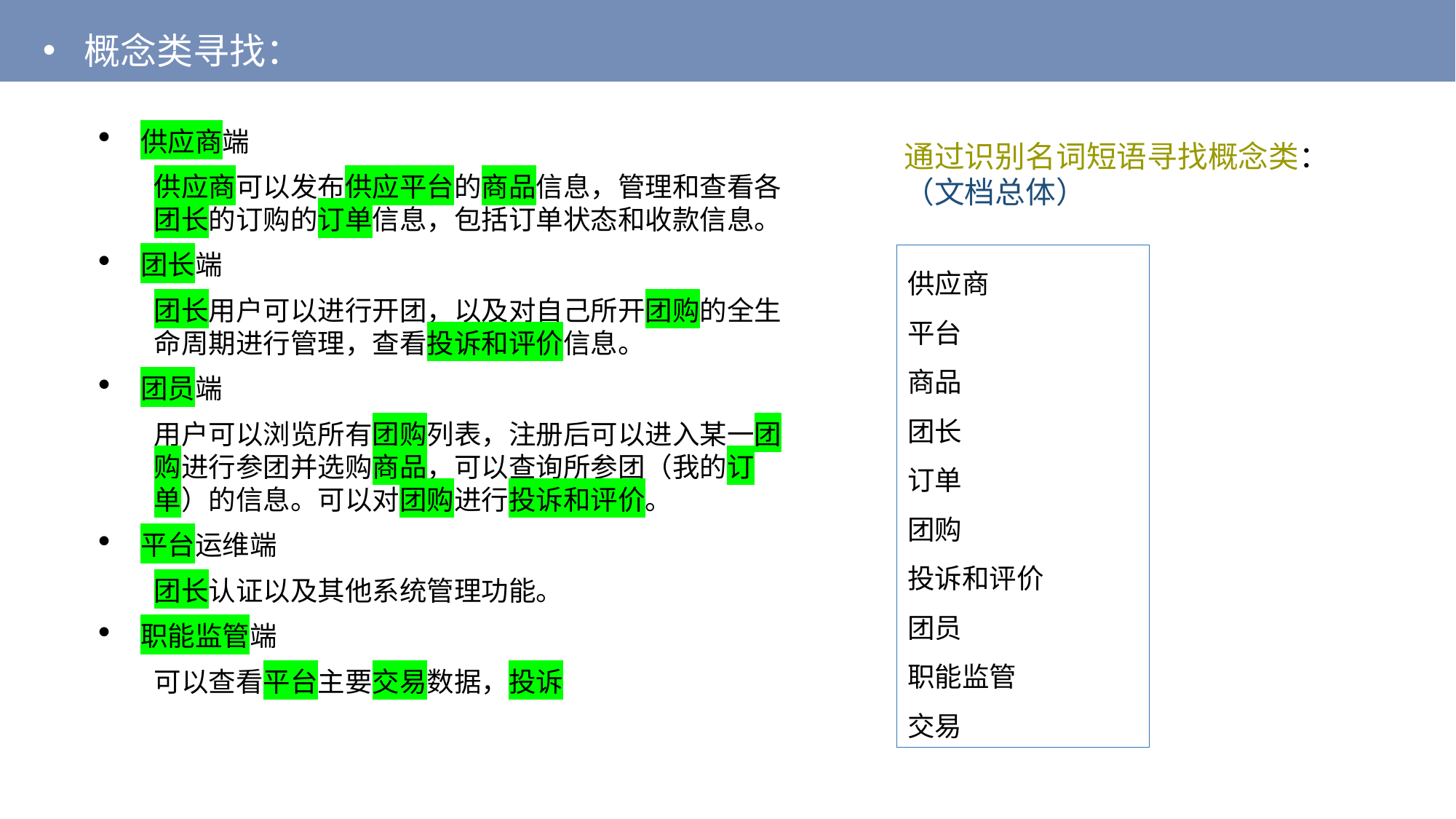

概念类寻找：
供应商端
供应商可以发布供应平台的商品信息，管理和查看各团长的订购的订单信息，包括订单状态和收款信息。
团长端
团长用户可以进行开团，以及对自己所开团购的全生命周期进行管理，查看投诉和评价信息。
团员端
用户可以浏览所有团购列表，注册后可以进入某一团购进行参团并选购商品，可以查询所参团（我的订单）的信息。可以对团购进行投诉和评价。
平台运维端
团长认证以及其他系统管理功能。
职能监管端
可以查看平台主要交易数据，投诉
通过识别名词短语寻找概念类：
（文档总体）
供应商
平台
商品
团长
订单
团购
投诉和评价
团员
职能监管
交易